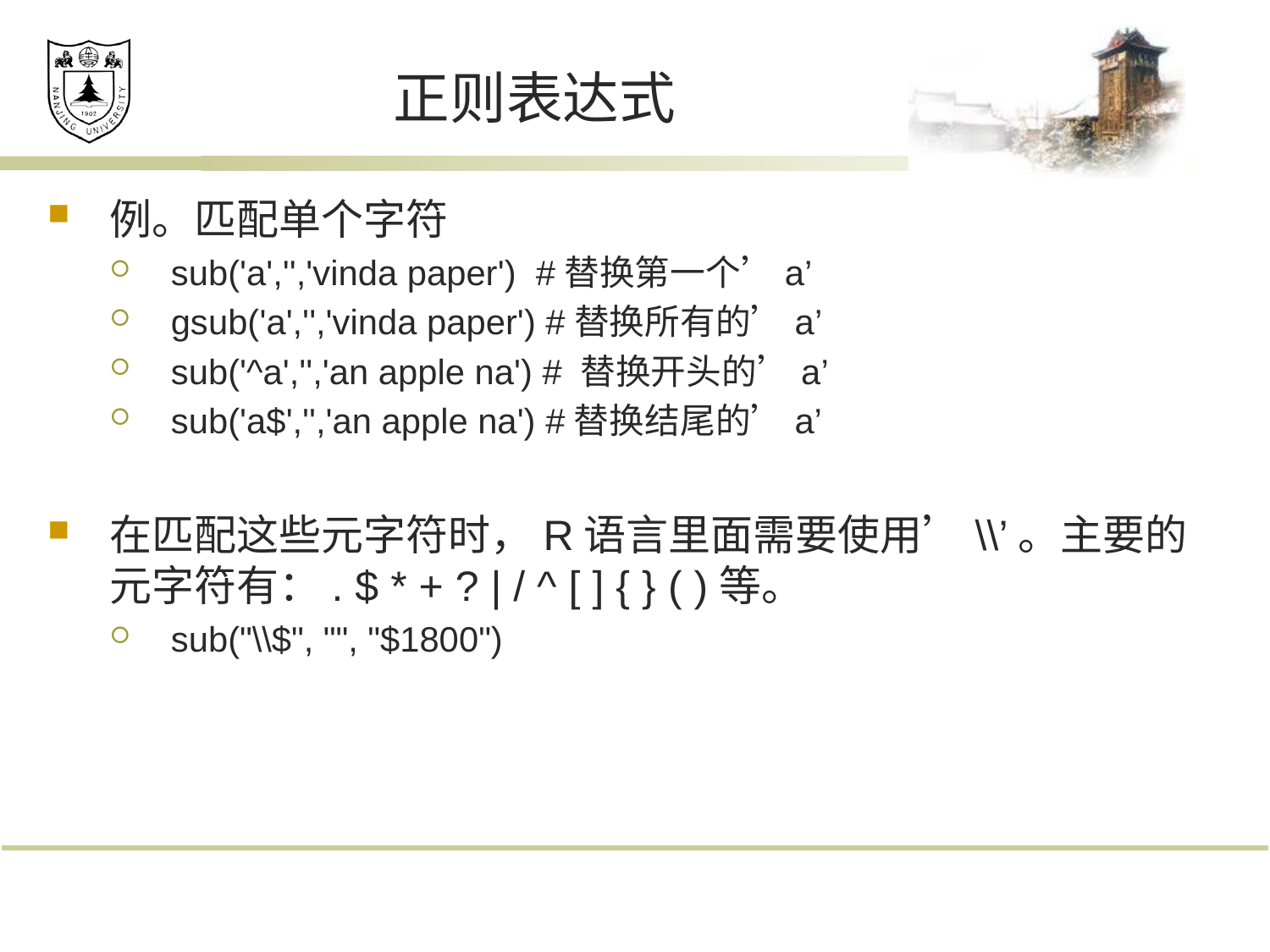

# 正则表达式
例。匹配单个字符
sub('a','','vinda paper')  #替换第一个’a’
gsub('a','','vinda paper') #替换所有的’a’
sub('^a','','an apple na') # 替换开头的’a’
sub('a$','','an apple na') #替换结尾的’a’

在匹配这些元字符时，R语言里面需要使用’\\’。主要的元字符有：. $ * + ? | / ^ [ ] { } ( )等。
sub("\\$", "", "$1800")